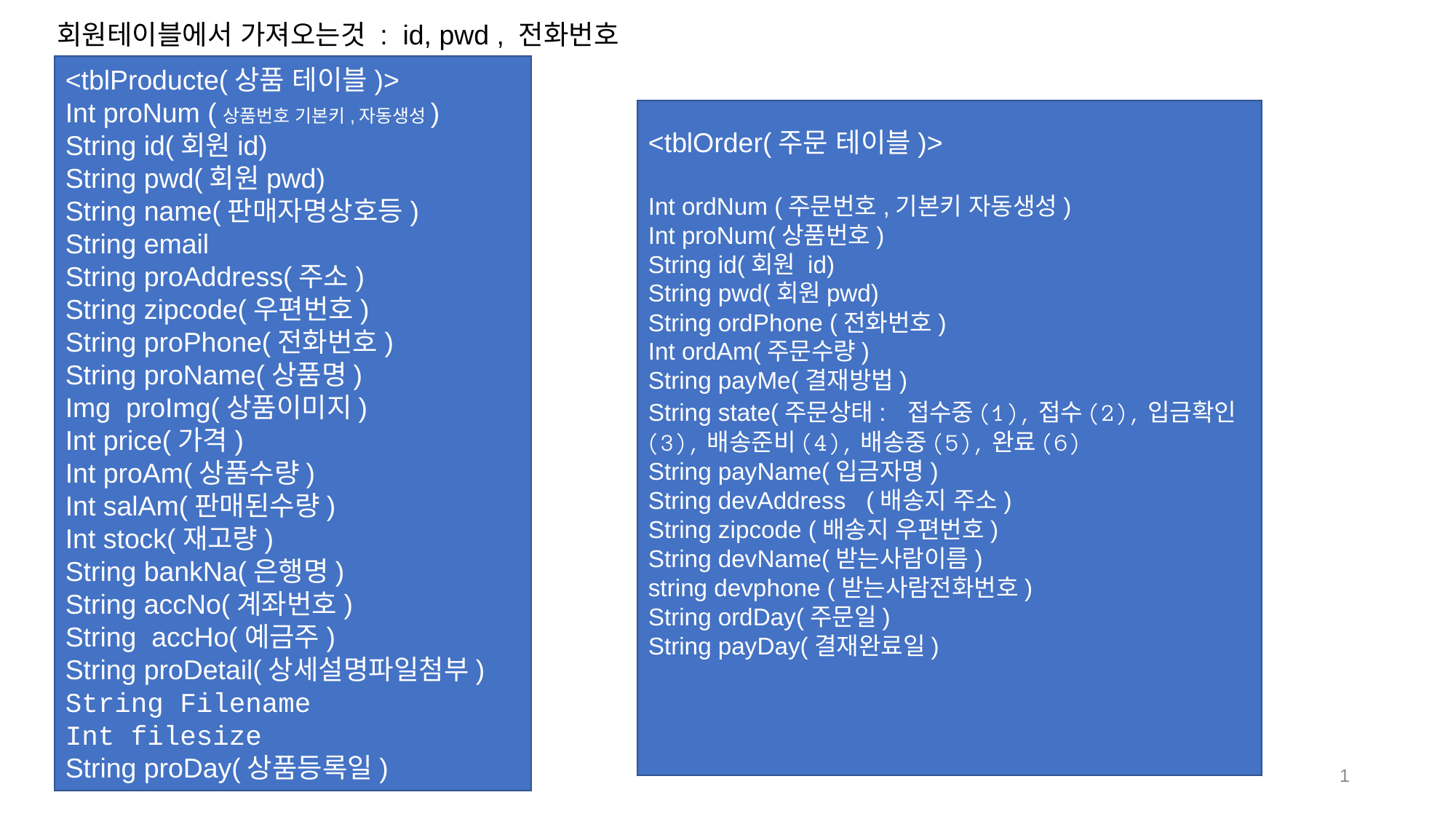

회원테이블에서 가져오는것 :  id, pwd , 전화번호
<tblProducte(상품 테이블)>
Int proNum (상품번호 기본키,자동생성)
String id(회원id)
String pwd(회원pwd)
String name(판매자명상호등)
String email
String proAddress(주소)
String zipcode(우편번호)
String proPhone(전화번호)
String proName(상품명)
Img  proImg(상품이미지)
Int price(가격)
Int proAm(상품수량)
Int salAm(판매된수량)
Int stock(재고량)
String bankNa(은행명)
String accNo(계좌번호)
String  accHo(예금주)
String proDetail(상세설명파일첨부)
String Filename
Int filesize
String proDay(상품등록일)

<tblOrder(주문 테이블)>

Int ordNum (주문번호,기본키 자동생성)
Int proNum(상품번호)
String id(회원 id)
String pwd(회원pwd)
String ordPhone (전화번호)
Int ordAm(주문수량)
String payMe(결재방법)
String state(주문상태: 접수중(1),접수(2),입금확인(3),배송준비(4),배송중(5),완료(6)
String payName(입금자명)
String devAddress   (배송지 주소)
String zipcode (배송지 우편번호)
String devName(받는사람이름)
string devphone (받는사람전화번호)
String ordDay(주문일)
String payDay(결재완료일)

1